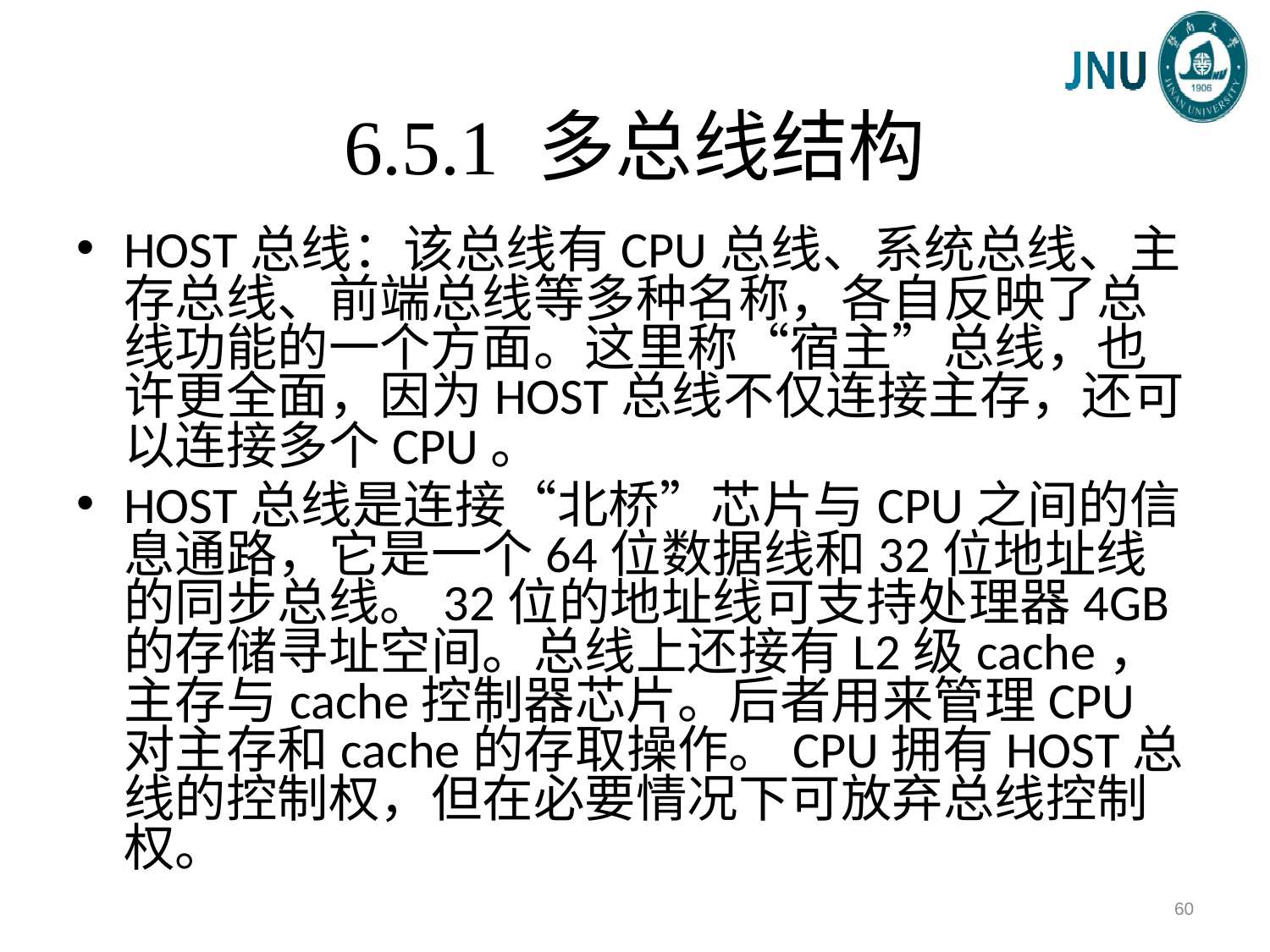

# 6.5.1 多总线结构
HOST总线：该总线有CPU总线、系统总线、主存总线、前端总线等多种名称，各自反映了总线功能的一个方面。这里称“宿主”总线，也许更全面，因为HOST总线不仅连接主存，还可以连接多个CPU。
HOST总线是连接“北桥”芯片与CPU之间的信息通路，它是一个64位数据线和32位地址线的同步总线。32位的地址线可支持处理器4GB的存储寻址空间。总线上还接有L2级cache，主存与cache控制器芯片。后者用来管理CPU对主存和cache的存取操作。CPU拥有HOST总线的控制权，但在必要情况下可放弃总线控制权。
60